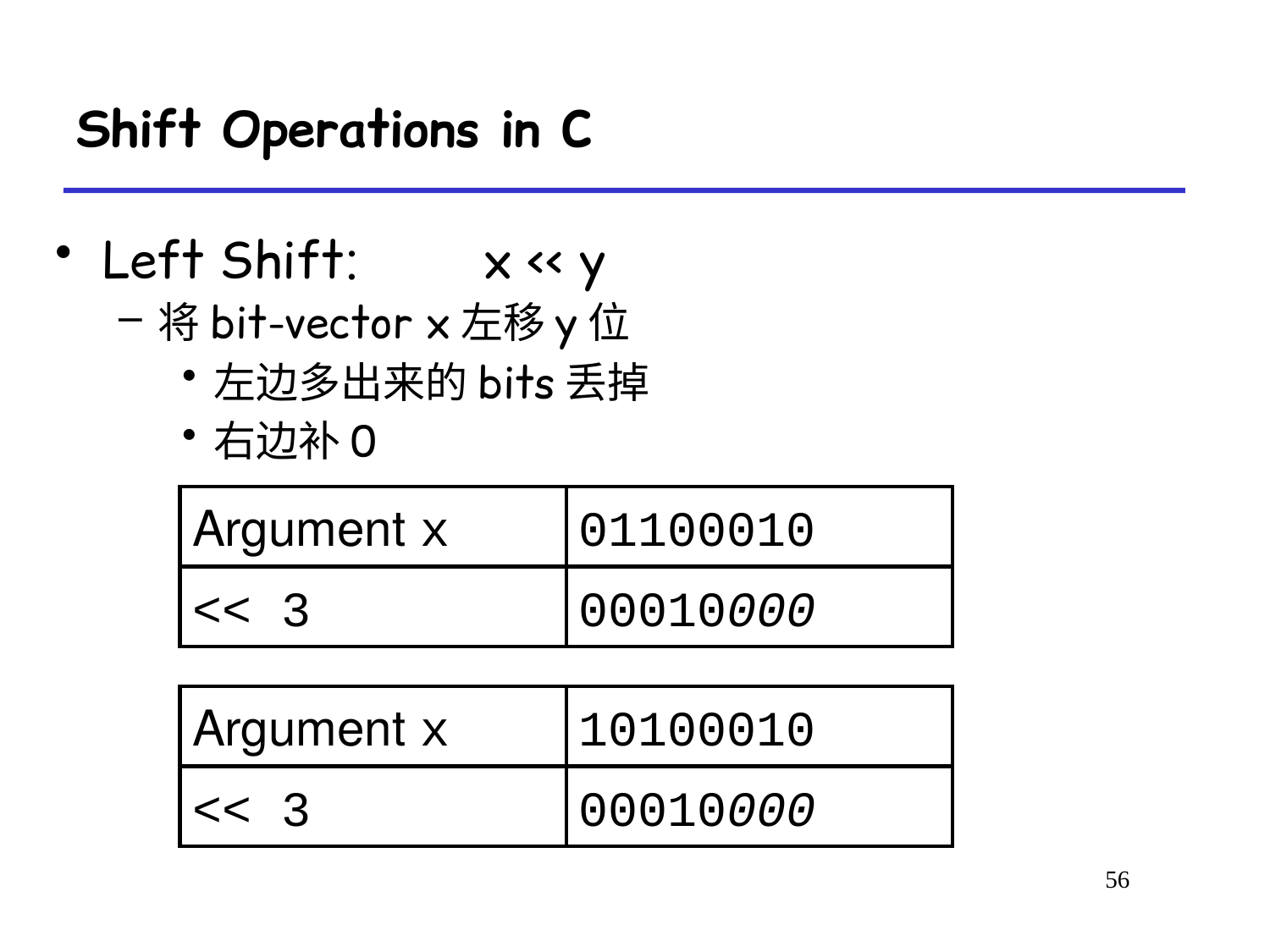

# Shift Operations in C
Left Shift: 	x << y
将bit-vector x左移y位
左边多出来的bits丢掉
右边补0
Argument x
01100010
<< 3
00010000
Argument x
10100010
<< 3
00010000
56